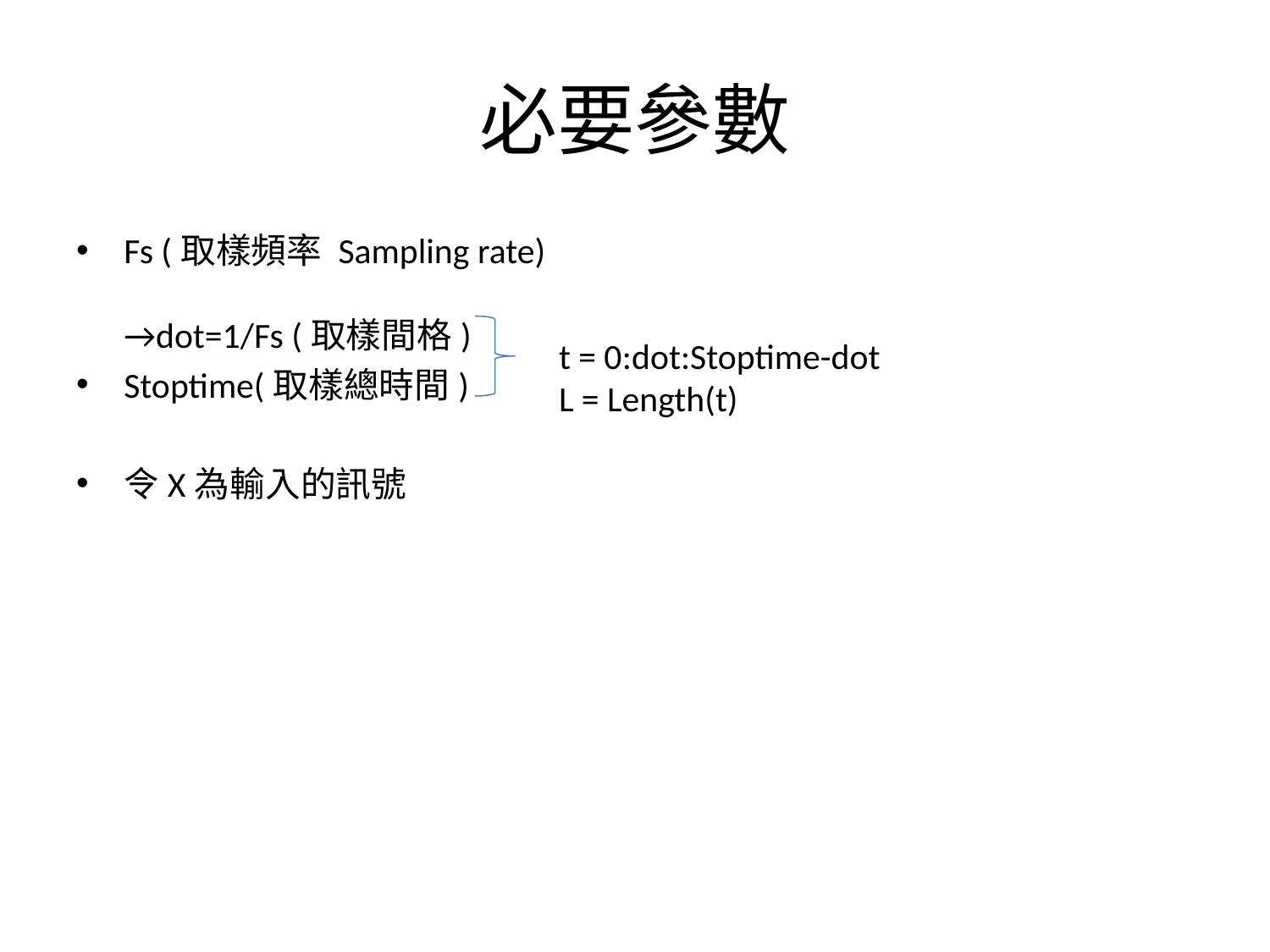

# 必要參數
Fs (取樣頻率 Sampling rate)
→dot=1/Fs (取樣間格)
Stoptime(取樣總時間)

令X為輸入的訊號

t = 0:dot:Stoptime-dot
L = Length(t)